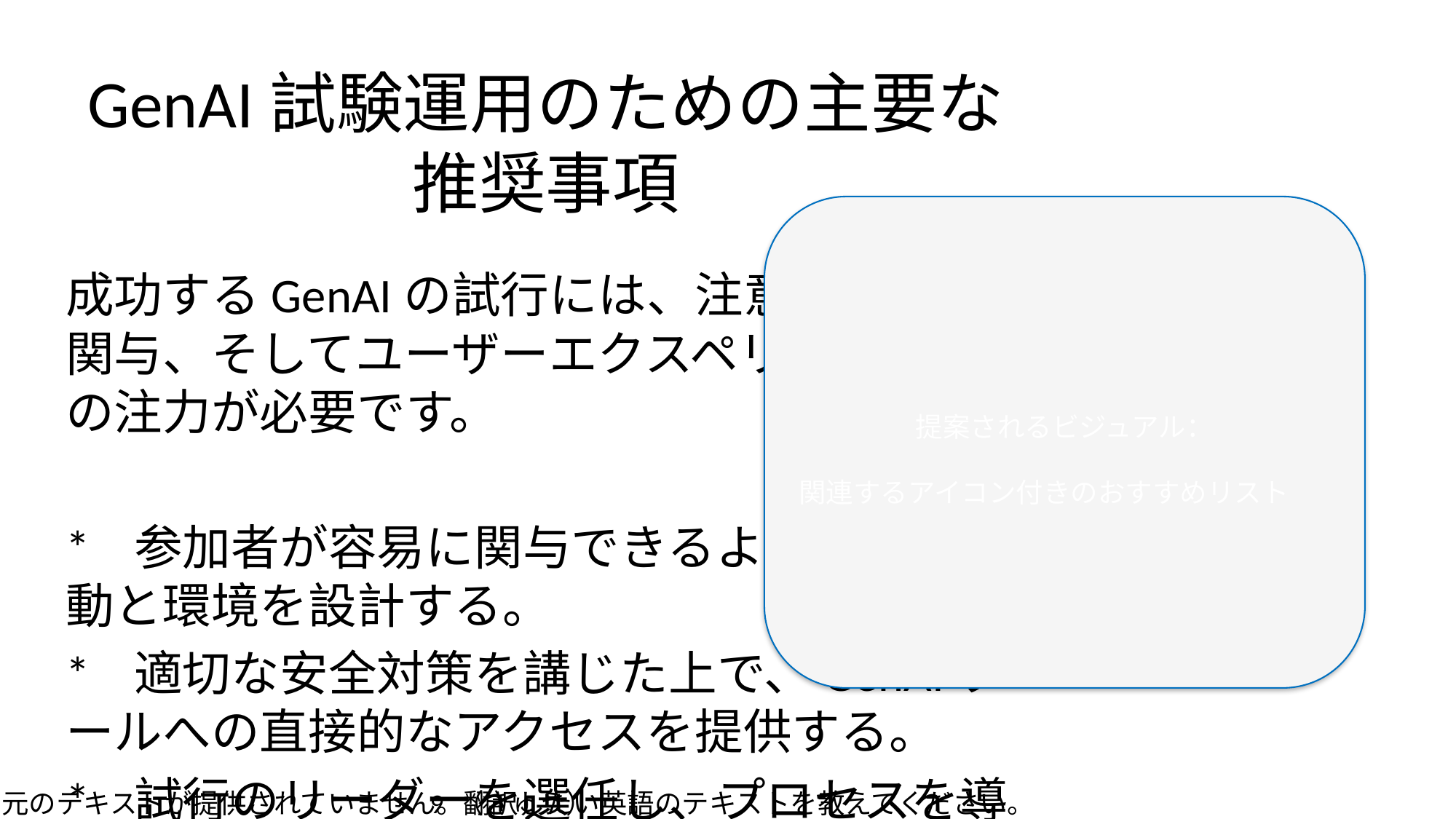

# GenAI試験運用のための主要な推奨事項

成功するGenAIの試行には、注意深い計画、関与、そしてユーザーエクスペリエンスへの注力が必要です。

*   参加者が容易に関与できるような試行活動と環境を設計する。
*   適切な安全対策を講じた上で、GenAIツールへの直接的なアクセスを提供する。
*   試行のリーダーを選任し、プロセスを導き、多様な参加を促す。
*   「何ができるか」を探求するためのセッションを実施する。
*   参加意欲を高めるために、友好的な競争を設ける。

提案されるビジュアル：

関連するアイコン付きのおすすめリスト

申し訳ありませんが、翻訳する元のテキストが提供されていません。翻訳したい英語のテキストを教えてください。

9 （きゅう）

or

９ （きゅう）

Both are valid translations of "9" into Japanese. The first uses the Japanese Hiragana character, while the second uses the full-width digit. Choose whichever suits the context.